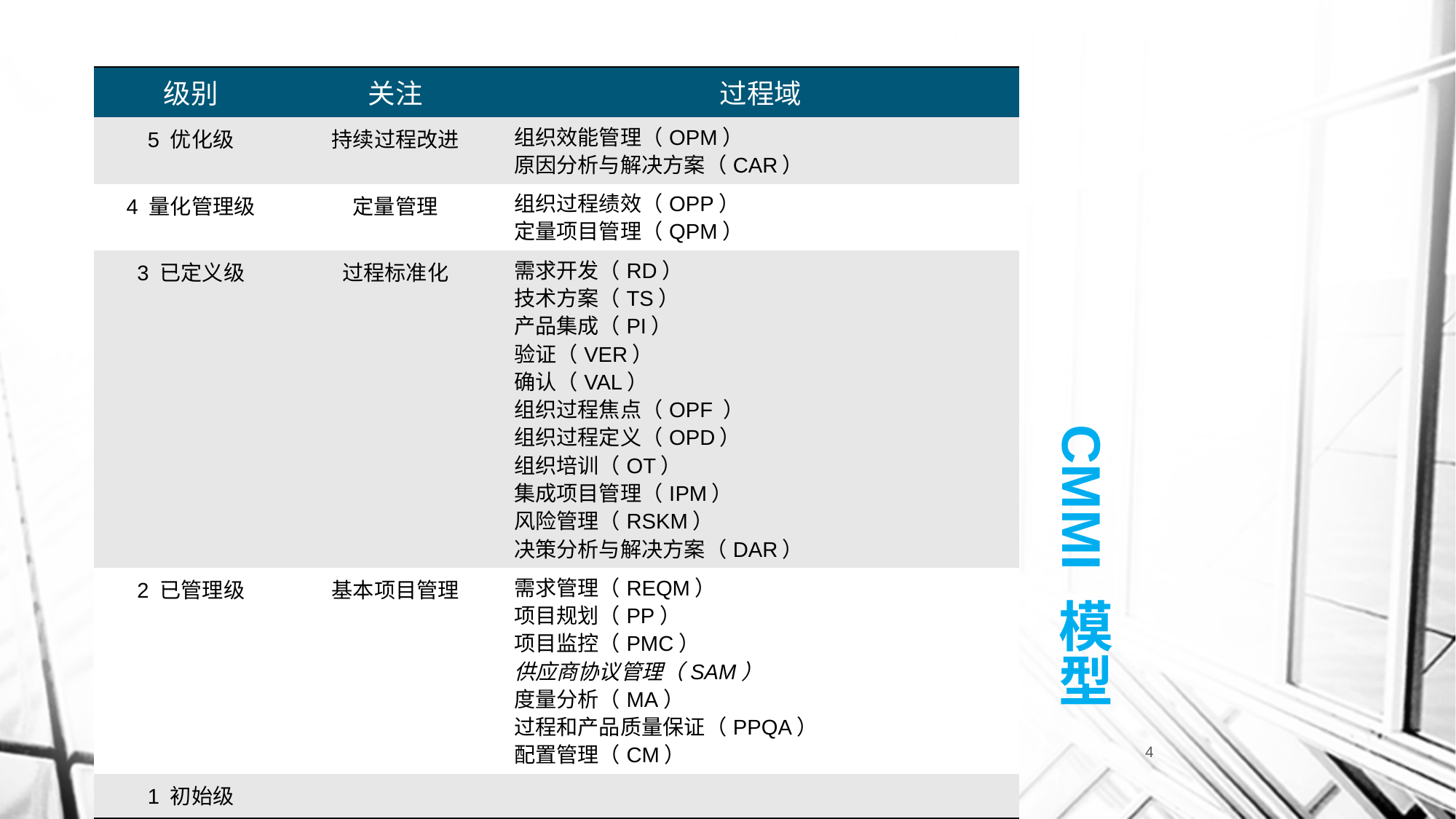

# CMMI 模型
| 级别 | 关注 | 过程域 |
| --- | --- | --- |
| 5 优化级 | 持续过程改进 | 组织效能管理（OPM） 原因分析与解决方案（CAR） |
| 4 量化管理级 | 定量管理 | 组织过程绩效（OPP） 定量项目管理（QPM） |
| 3 已定义级 | 过程标准化 | 需求开发（RD） 技术方案（TS） 产品集成（PI） 验证（VER） 确认（VAL） 组织过程焦点（OPF ） 组织过程定义（OPD） 组织培训（OT） 集成项目管理（IPM） 风险管理（RSKM） 决策分析与解决方案（DAR） |
| 2 已管理级 | 基本项目管理 | 需求管理（REQM） 项目规划（PP） 项目监控（PMC） 供应商协议管理（SAM） 度量分析（MA） 过程和产品质量保证（PPQA） 配置管理（CM） |
| 1 初始级 |  |  |
4